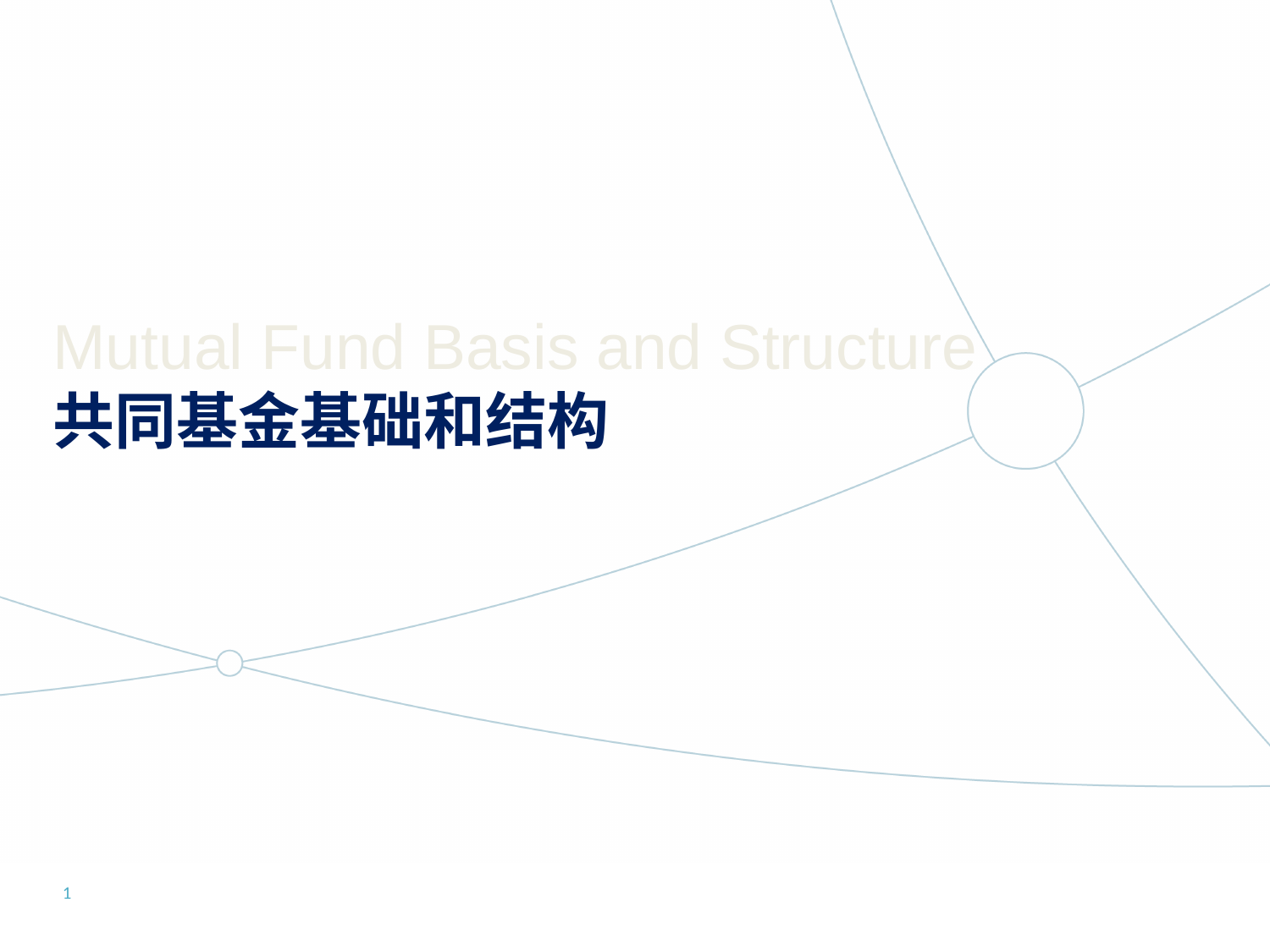

# Mutual Fund Basis and Structure 共同基金基础和结构